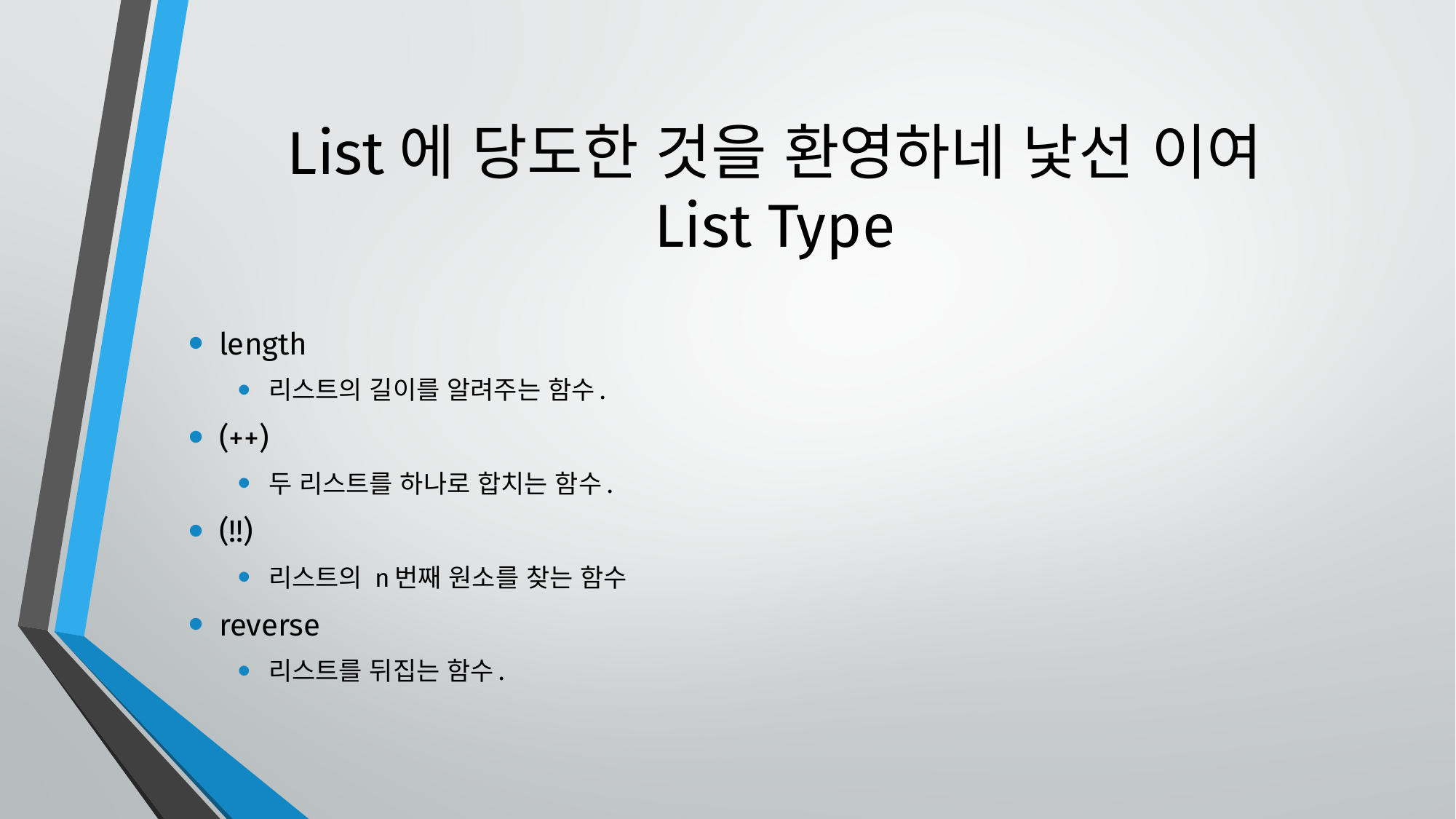

# List에 당도한 것을 환영하네 낯선 이여 List Type
length
리스트의 길이를 알려주는 함수.
(++)
두 리스트를 하나로 합치는 함수.
(!!)
리스트의 n번째 원소를 찾는 함수
reverse
리스트를 뒤집는 함수.